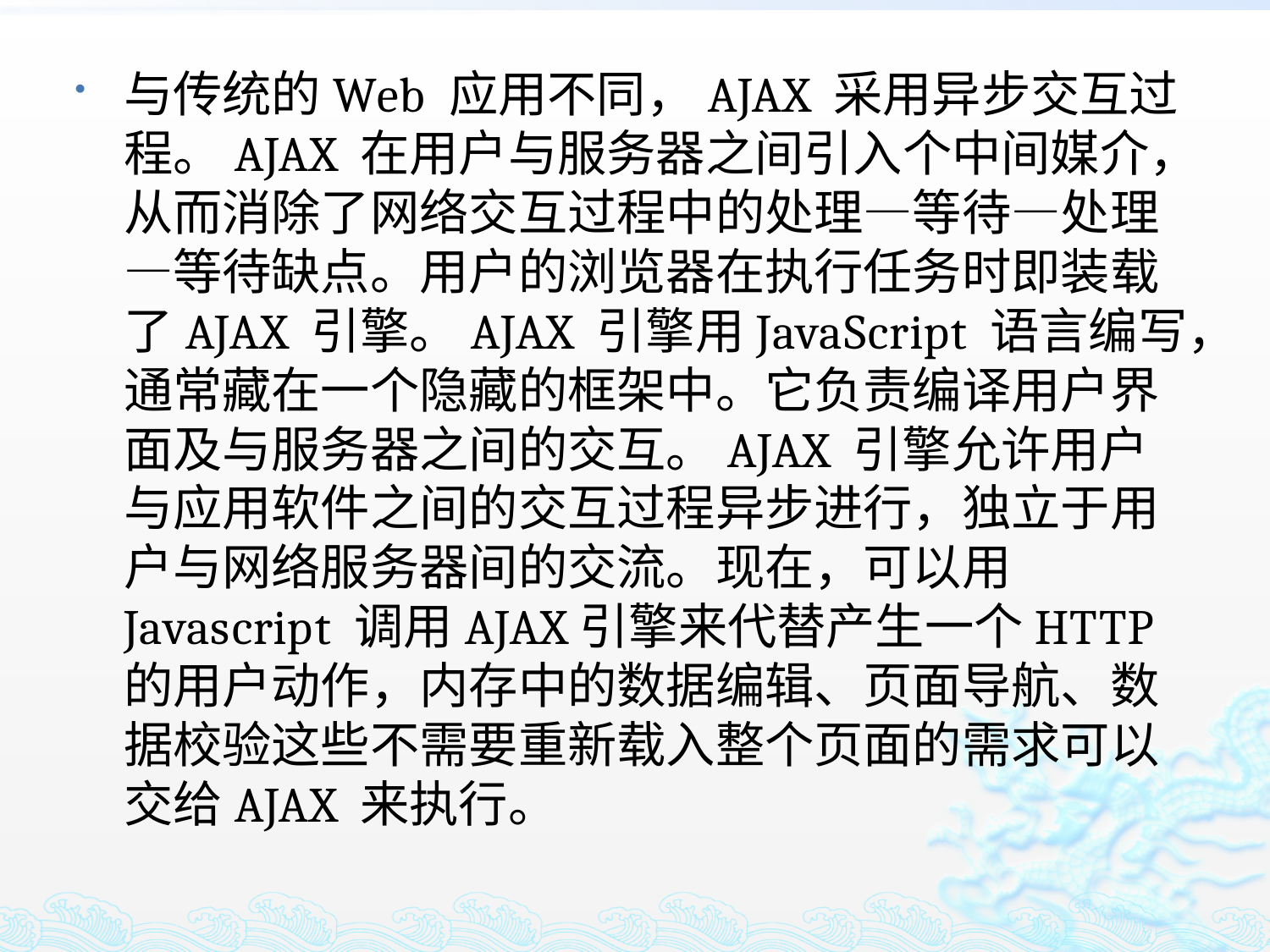

与传统的Web 应用不同，AJAX 采用异步交互过程。AJAX 在用户与服务器之间引入个中间媒介，从而消除了网络交互过程中的处理—等待—处理—等待缺点。用户的浏览器在执行任务时即装载了AJAX 引擎。AJAX 引擎用JavaScript 语言编写，通常藏在一个隐藏的框架中。它负责编译用户界面及与服务器之间的交互。AJAX 引擎允许用户与应用软件之间的交互过程异步进行，独立于用户与网络服务器间的交流。现在，可以用Javascript 调用AJAX引擎来代替产生一个HTTP 的用户动作，内存中的数据编辑、页面导航、数据校验这些不需要重新载入整个页面的需求可以交给AJAX 来执行。